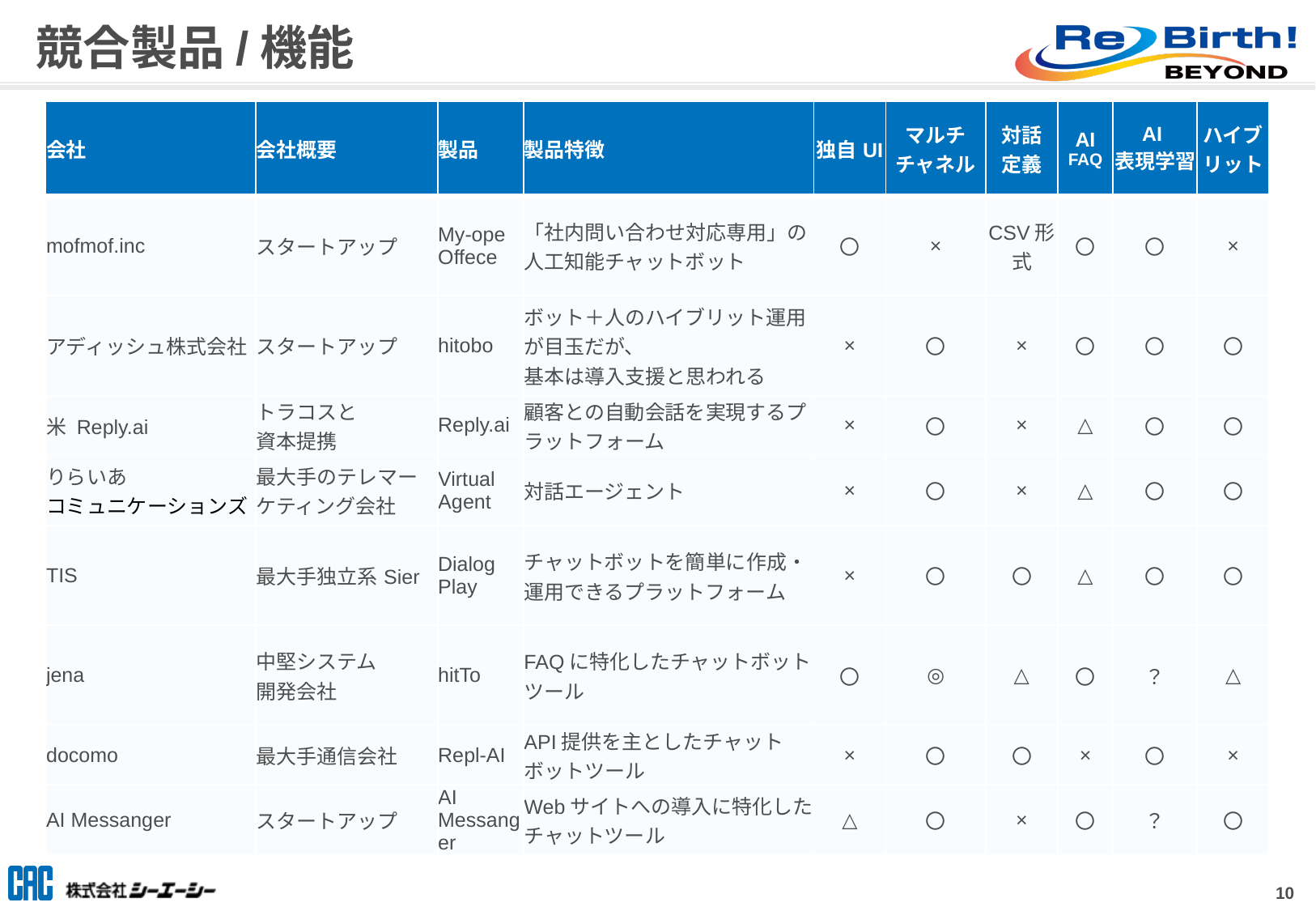

# 競合製品/機能
| 会社 | 会社概要 | 製品 | 製品特徴 | 独自UI | マルチ チャネル | 対話 定義 | AI FAQ | AI 表現学習 | ハイブリット |
| --- | --- | --- | --- | --- | --- | --- | --- | --- | --- |
| mofmof.inc | スタートアップ | My-ope Offece | 「社内問い合わせ対応専用」の人工知能チャットボット | 〇 | × | CSV形式 | 〇 | 〇 | × |
| アディッシュ株式会社 | スタートアップ | hitobo | ボット＋人のハイブリット運用が目玉だが、 基本は導入支援と思われる | × | 〇 | × | 〇 | 〇 | 〇 |
| 米 Reply.ai | トラコスと 資本提携 | Reply.ai | 顧客との自動会話を実現するプラットフォーム | × | 〇 | × | △ | 〇 | 〇 |
| りらいあ コミュニケーションズ | 最大手のテレマーケティング会社 | Virtual Agent | 対話エージェント | × | 〇 | × | △ | 〇 | 〇 |
| TIS | 最大手独立系Sier | Dialog Play | チャットボットを簡単に作成・運用できるプラットフォーム | × | 〇 | 〇 | △ | 〇 | 〇 |
| jena | 中堅システム 開発会社 | hitTo | FAQに特化したチャットボットツール | 〇 | ◎ | △ | 〇 | ？ | △ |
| docomo | 最大手通信会社 | Repl-AI | API提供を主としたチャットボットツール | × | 〇 | 〇 | × | 〇 | × |
| AI Messanger | スタートアップ | AI Messanger | Webサイトへの導入に特化したチャットツール | △ | 〇 | × | 〇 | ？ | 〇 |
10